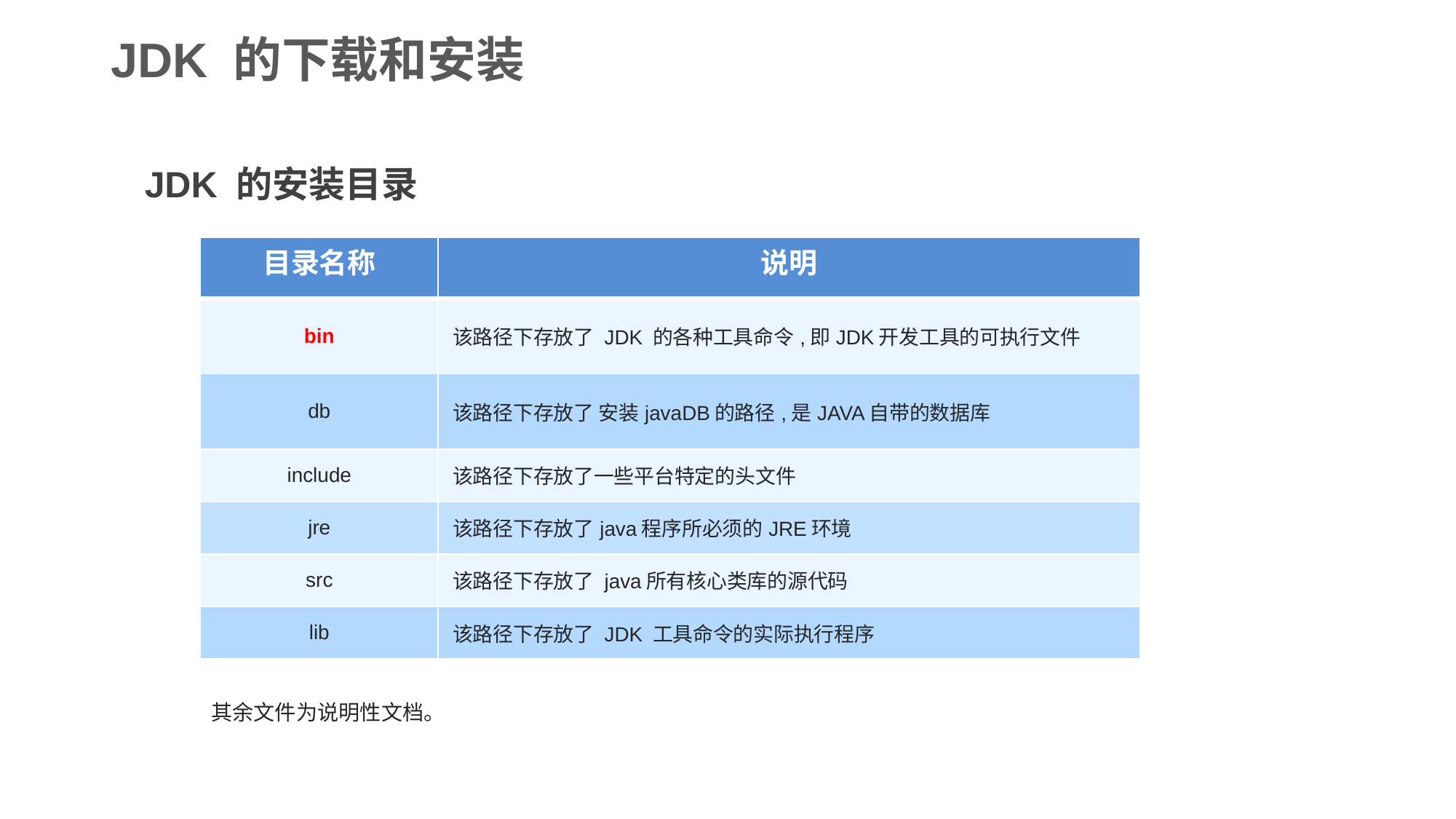

JDK 的下载和安装
JDK 的安装目录
| 目录名称 | 说明 |
| --- | --- |
| bin | 该路径下存放了 JDK 的各种工具命令,即JDK开发工具的可执行文件 |
| db | 该路径下存放了 安装javaDB的路径,是JAVA自带的数据库 |
| include | 该路径下存放了一些平台特定的头文件 |
| jre | 该路径下存放了java程序所必须的JRE环境 |
| src | 该路径下存放了 java所有核心类库的源代码 |
| lib | 该路径下存放了 JDK 工具命令的实际执行程序 |
其余文件为说明性文档。